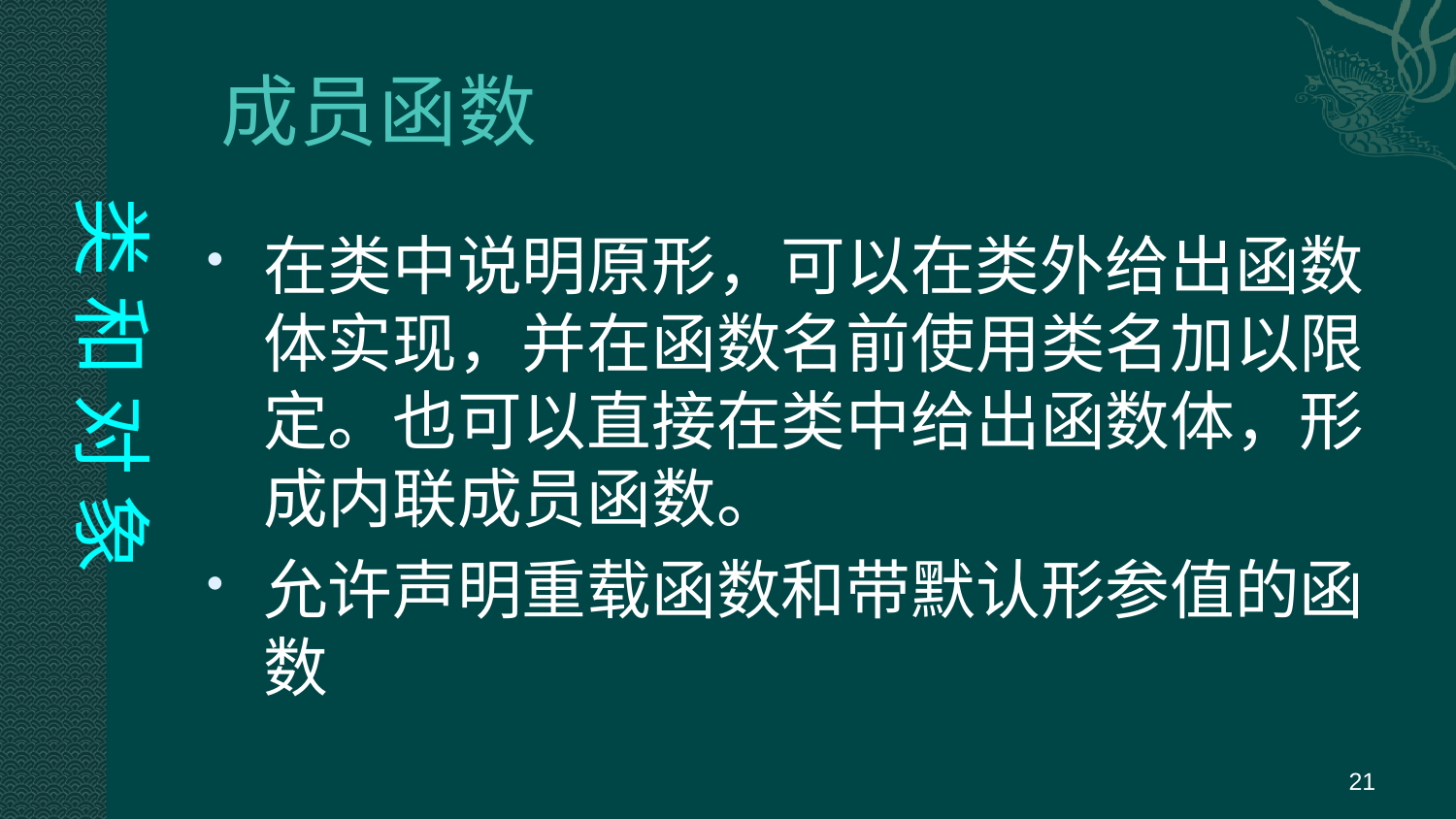

# 成员函数
类 和 对 象
在类中说明原形，可以在类外给出函数体实现，并在函数名前使用类名加以限定。也可以直接在类中给出函数体，形成内联成员函数。
允许声明重载函数和带默认形参值的函数
21